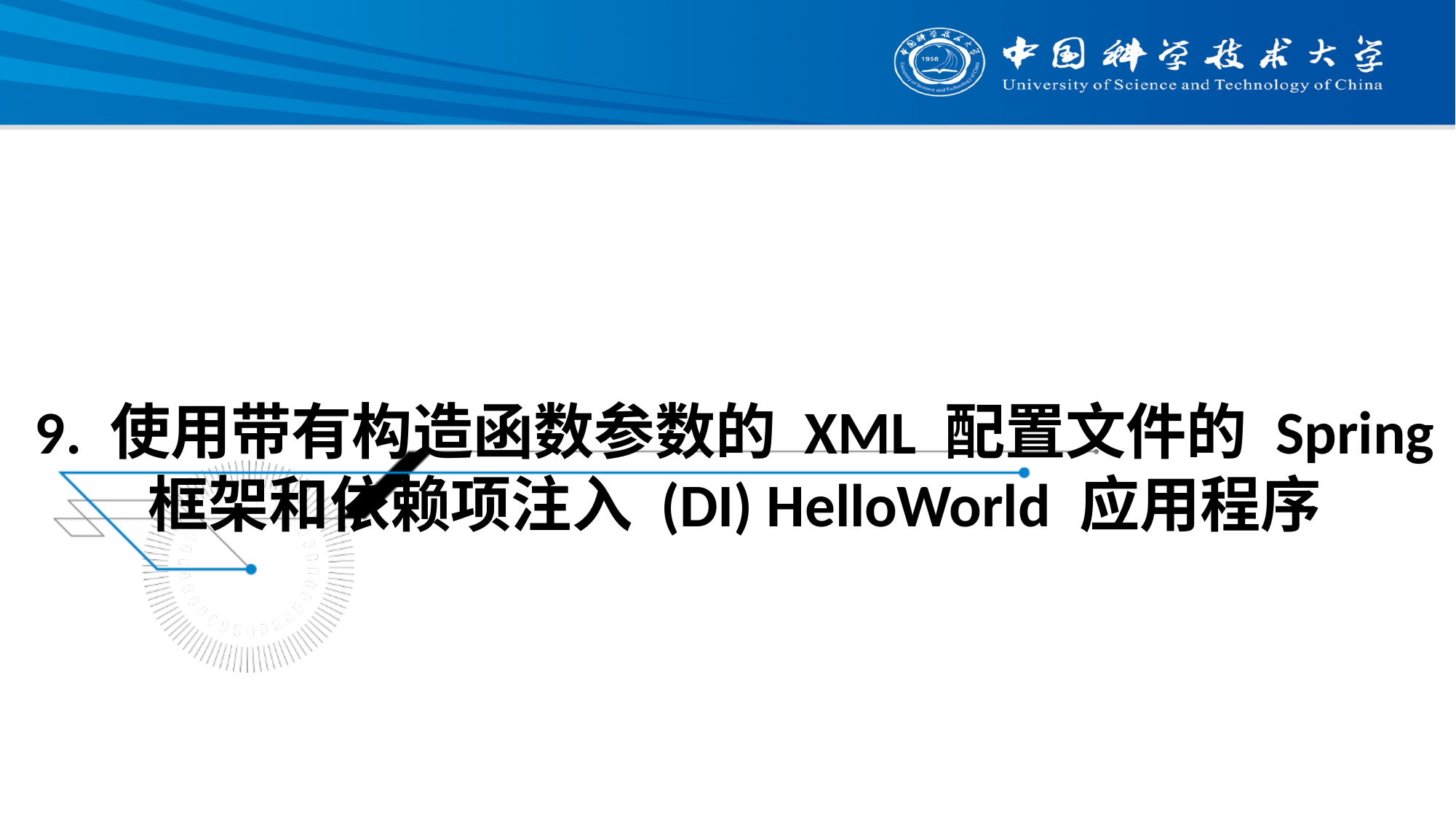

# 9. 使用带有构造函数参数的 XML 配置文件的 Spring 框架和依赖项注入 (DI) HelloWorld 应用程序